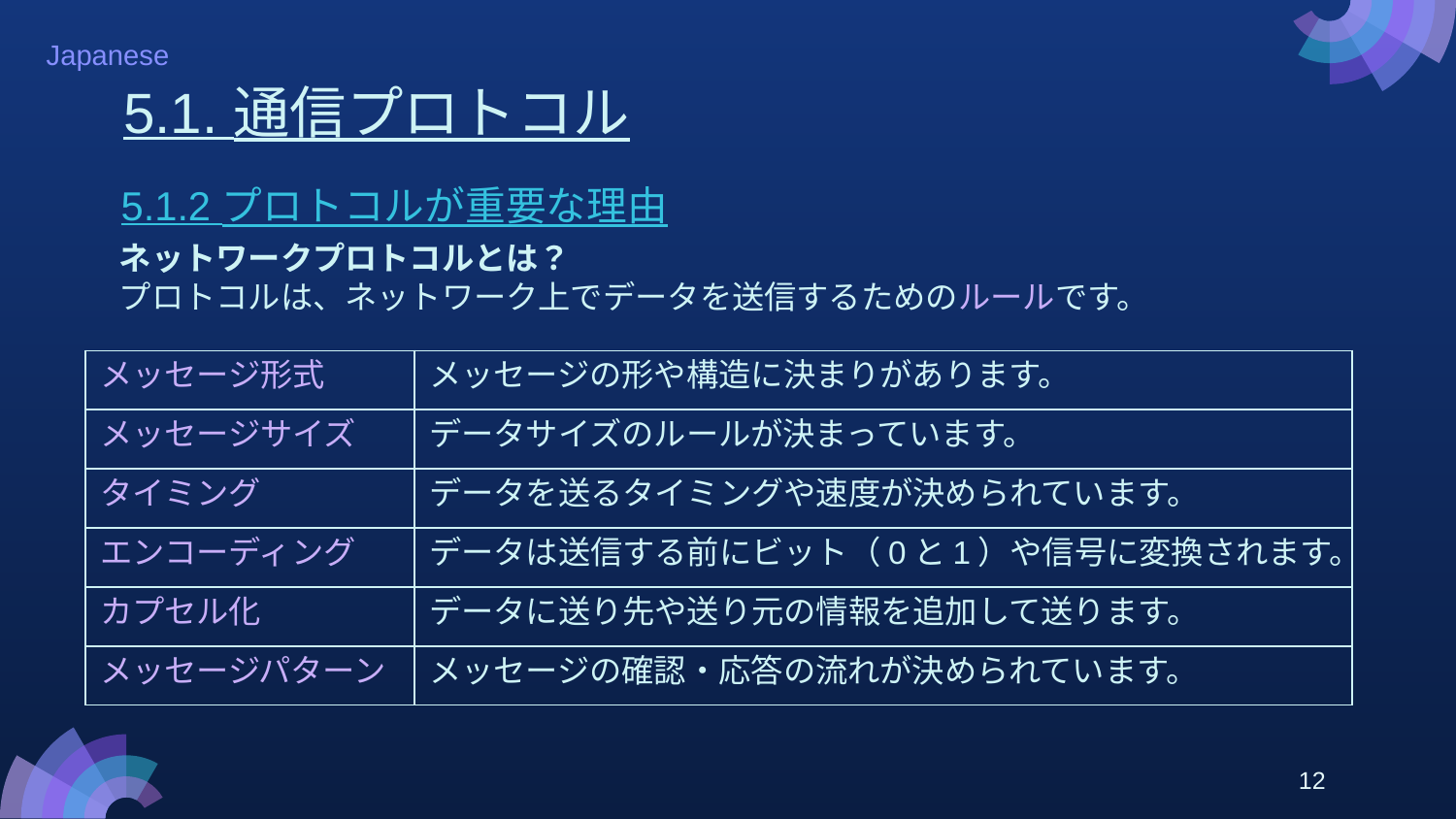

# 5.1. 通信プロトコル
5.1.2 プロトコルが重要な理由
ネットワークプロトコルとは？
プロトコルは、ネットワーク上でデータを送信するためのルールです。
| メッセージ形式 | メッセージの形や構造に決まりがあります。 |
| --- | --- |
| メッセージサイズ | データサイズのルールが決まっています。 |
| タイミング | データを送るタイミングや速度が決められています。 |
| エンコーディング | データは送信する前にビット（0と1）や信号に変換されます。 |
| カプセル化 | データに送り先や送り元の情報を追加して送ります。 |
| メッセージパターン | メッセージの確認・応答の流れが決められています。 |
12